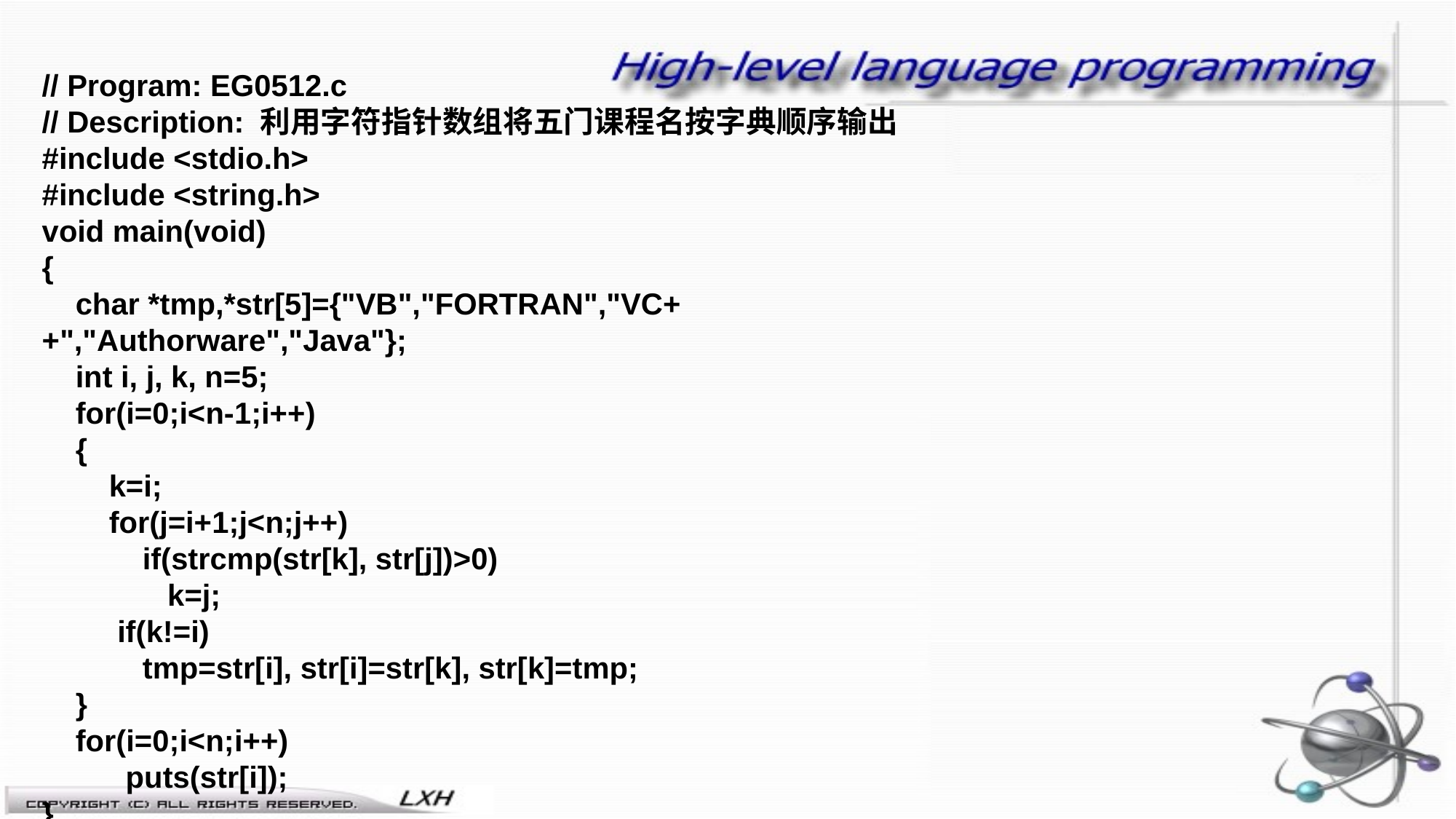

// Program: EG0512.c
// Description: 利用字符指针数组将五门课程名按字典顺序输出
#include <stdio.h>
#include <string.h>
void main(void)
{
    char *tmp,*str[5]={"VB","FORTRAN","VC++","Authorware","Java"};
    int i, j, k, n=5;
    for(i=0;i<n-1;i++)
    {
        k=i;
        for(j=i+1;j<n;j++)
            if(strcmp(str[k], str[j])>0)
               k=j;
         if(k!=i)
            tmp=str[i], str[i]=str[k], str[k]=tmp;
    }
    for(i=0;i<n;i++)
          puts(str[i]);
}